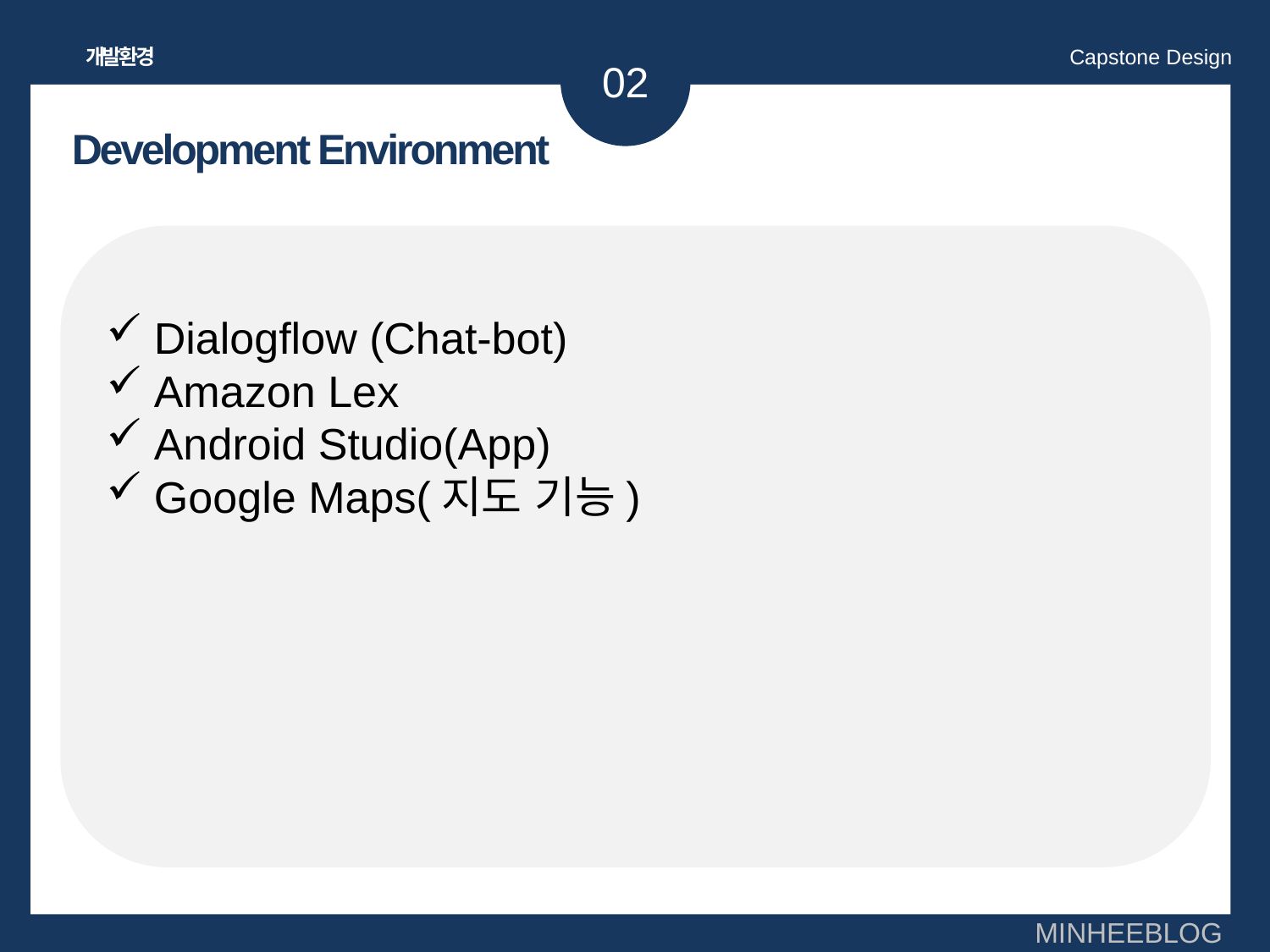

02
개발환경
Capstone Design

Development Environment

Dialogflow (Chat-bot)
Amazon Lex
Android Studio(App)
Google Maps(지도 기능)

MINHEEBLOG